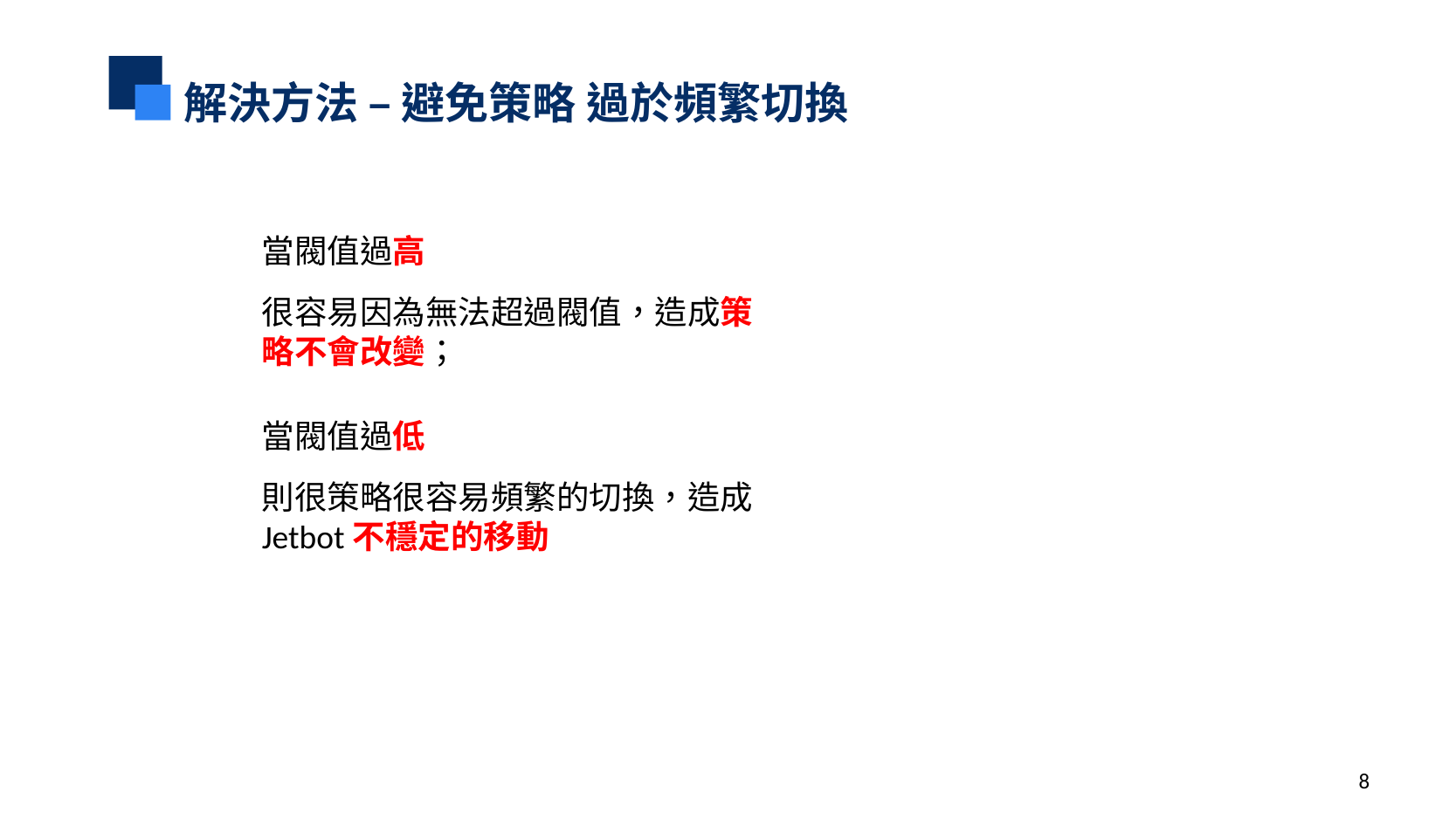

解決方法 – 避免策略 過於頻繁切換

當閥值過高
很容易因為無法超過閥值，造成策略不會改變；
當閥值過低
則很策略很容易頻繁的切換，造成Jetbot不穩定的移動
8